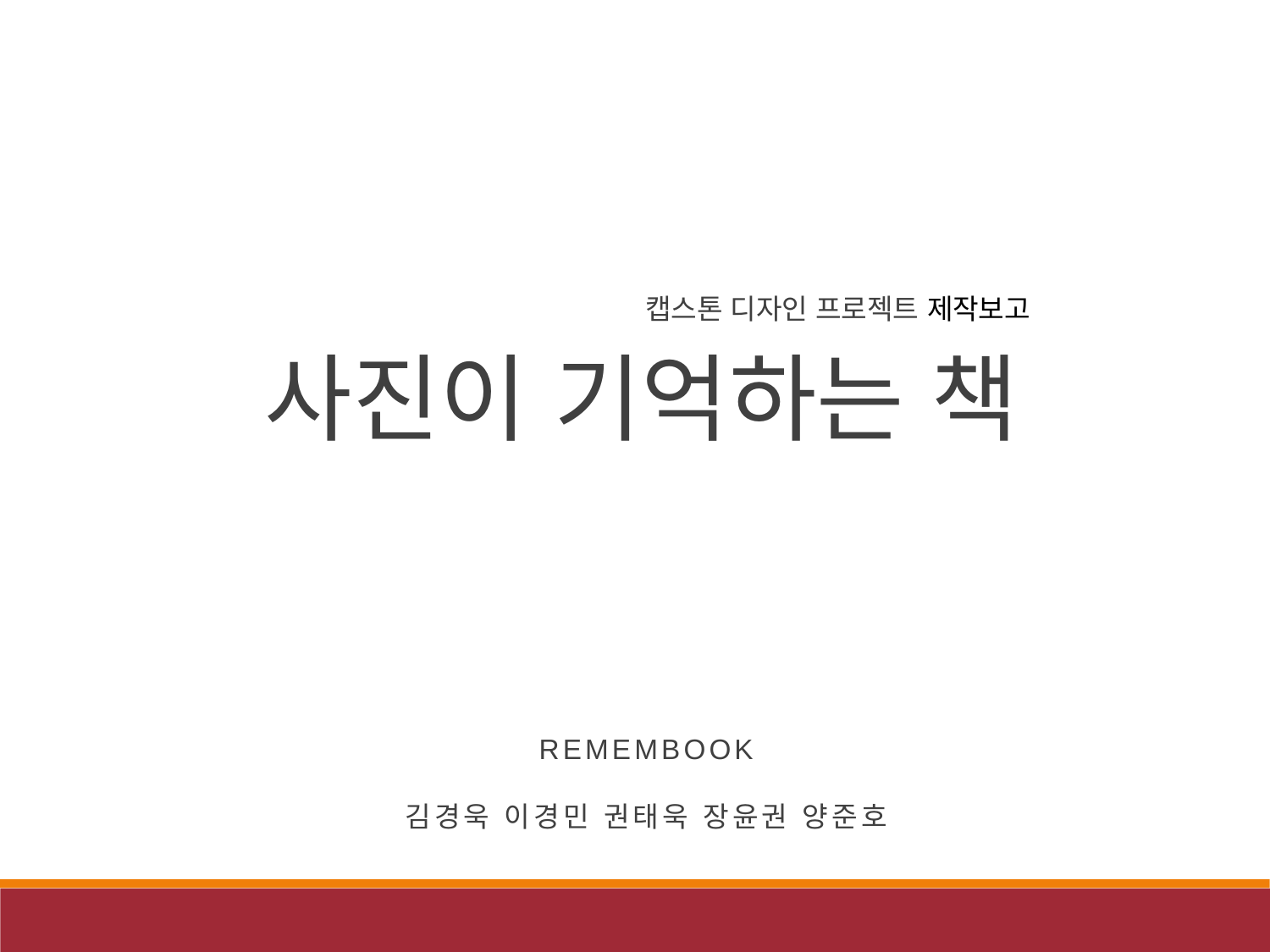

캡스톤 디자인 프로젝트 제작보고
사진이 기억하는 책

RememBook

김경욱 이경민 권태욱 장윤권 양준호